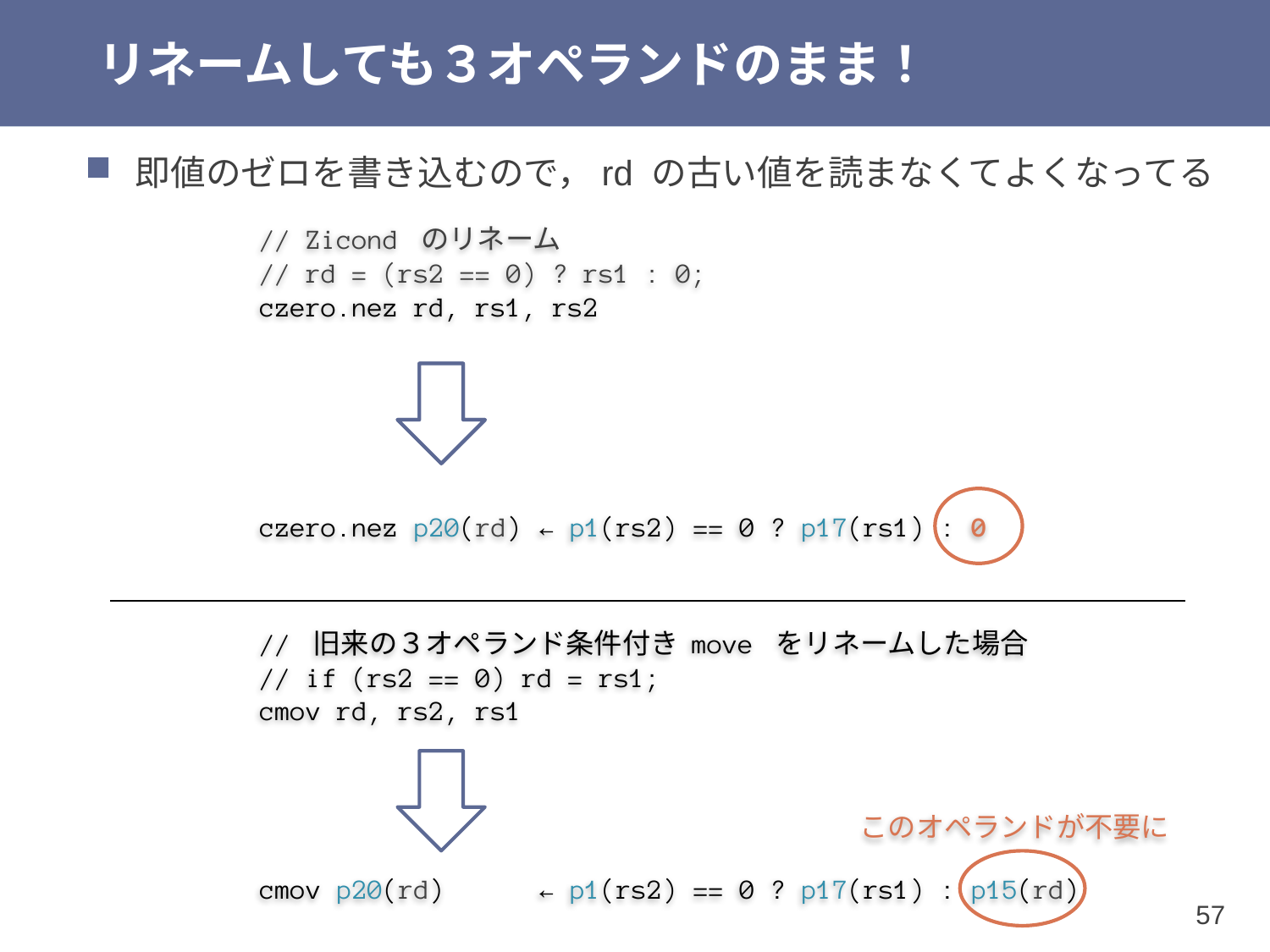

# リネームしても３オペランドのまま！
即値のゼロを書き込むので，rd の古い値を読まなくてよくなってる
// Zicond のリネーム
// rd = (rs2 == 0) ? rs1 : 0;
czero.nez rd, rs1, rs2

czero.nez p20(rd) ← p1(rs2) == 0 ? p17(rs1) : 0

// 旧来の３オペランド条件付き move をリネームした場合
// if (rs2 == 0) rd = rs1;
cmov rd, rs2, rs1

cmov p20(rd)      ← p1(rs2) == 0 ? p17(rs1) : p15(rd)
このオペランドが不要に